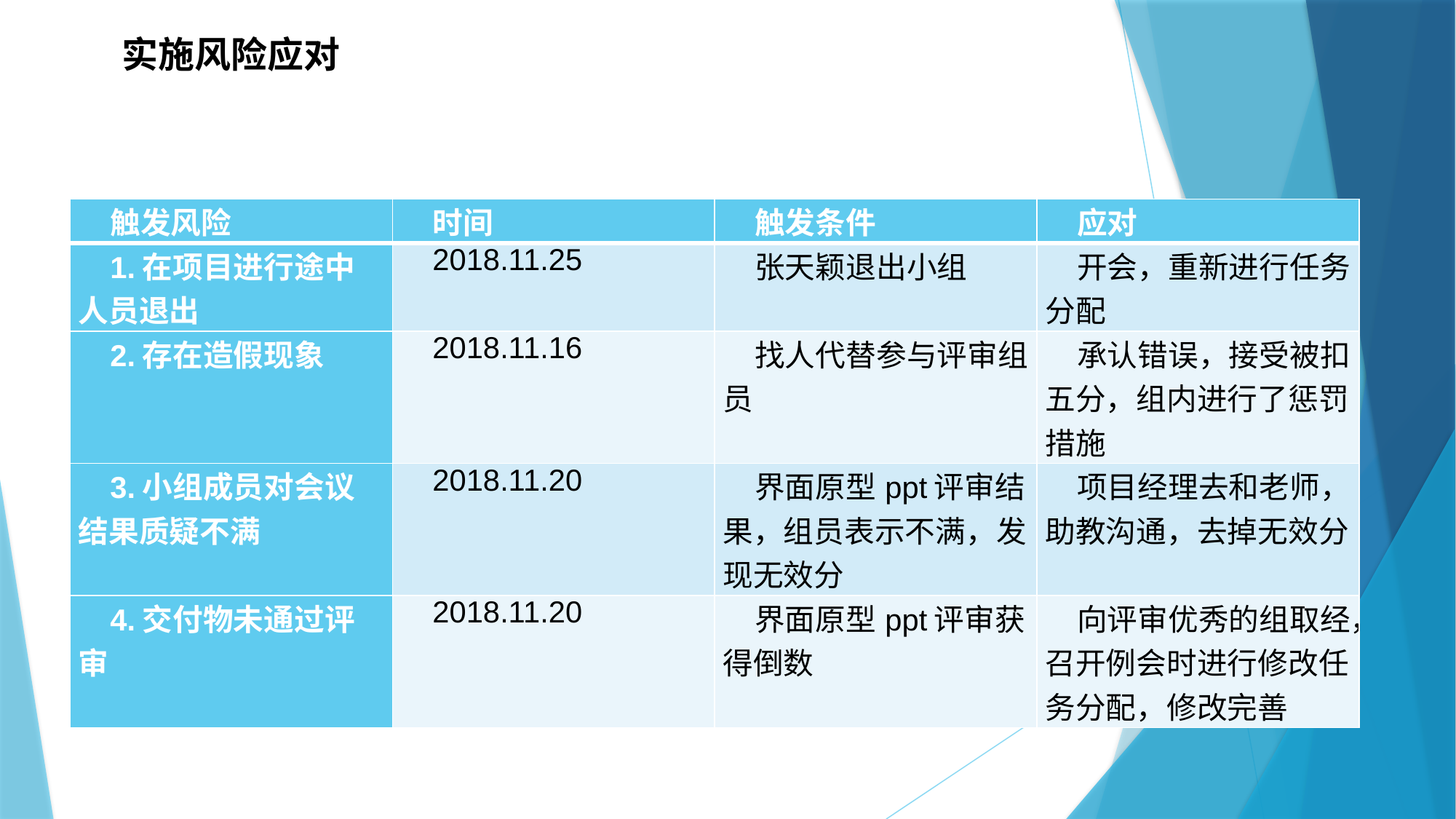

实施风险应对

| 触发风险 | 时间 | 触发条件 | 应对 |
| --- | --- | --- | --- |
| 1.在项目进行途中人员退出 | 2018.11.25 | 张天颖退出小组 | 开会，重新进行任务分配 |
| 2.存在造假现象 | 2018.11.16 | 找人代替参与评审组员 | 承认错误，接受被扣五分，组内进行了惩罚措施 |
| 3.小组成员对会议结果质疑不满 | 2018.11.20 | 界面原型ppt评审结果，组员表示不满，发现无效分 | 项目经理去和老师，助教沟通，去掉无效分 |
| 4.交付物未通过评审 | 2018.11.20 | 界面原型ppt评审获得倒数 | 向评审优秀的组取经，召开例会时进行修改任务分配，修改完善 |